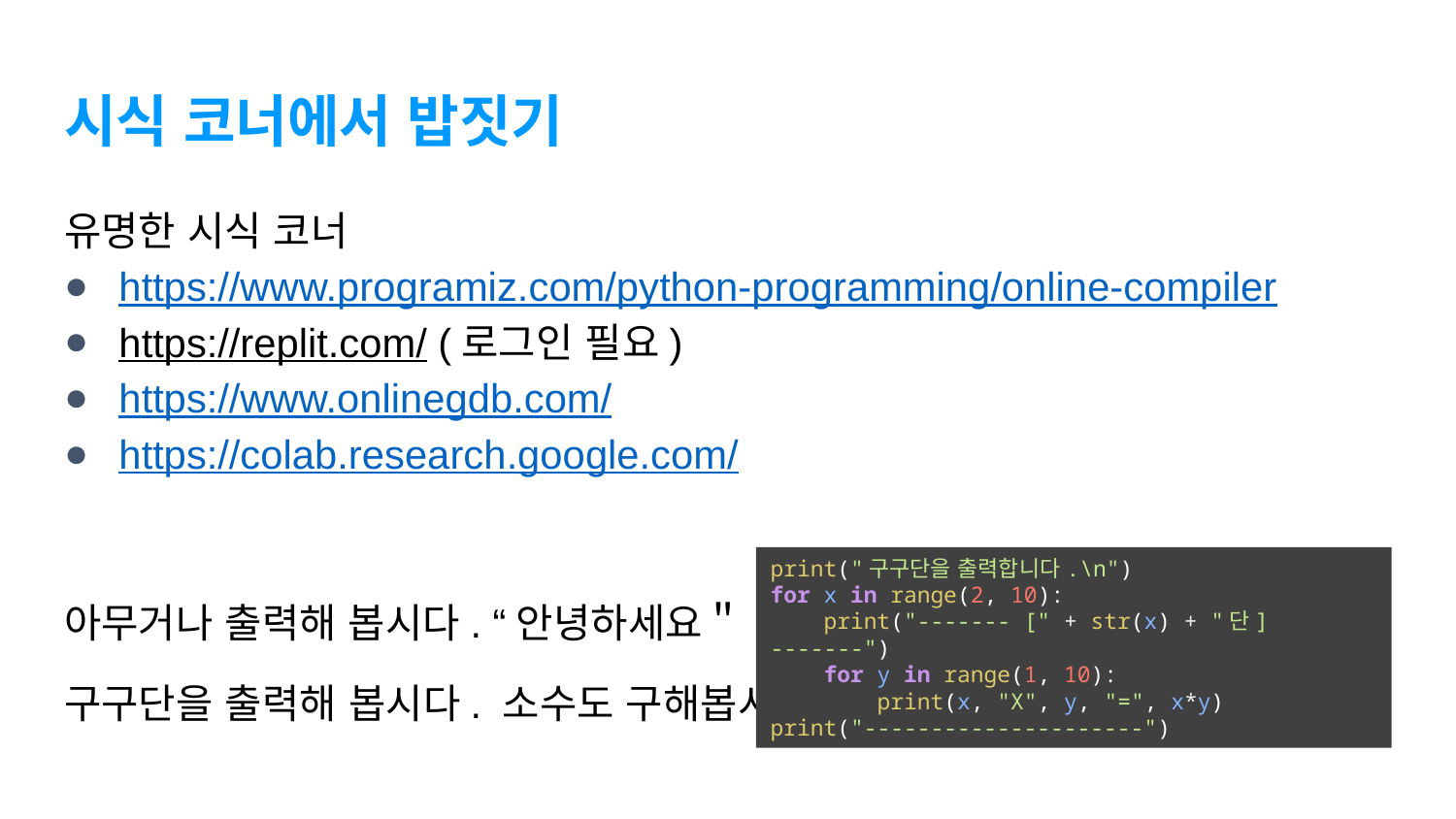

# 시식 코너에서 밥짓기
유명한 시식 코너
https://www.programiz.com/python-programming/online-compiler
https://replit.com/ (로그인 필요)
https://www.onlinegdb.com/
https://colab.research.google.com/

아무거나 출력해 봅시다. “안녕하세요＂
구구단을 출력해 봅시다. 소수도 구해봅시다.
print("구구단을 출력합니다.\n")
for x in range(2, 10):
    print("------- [" + str(x) + "단] -------")
    for y in range(1, 10):
        print(x, "X", y, "=", x*y)
print("---------------------")